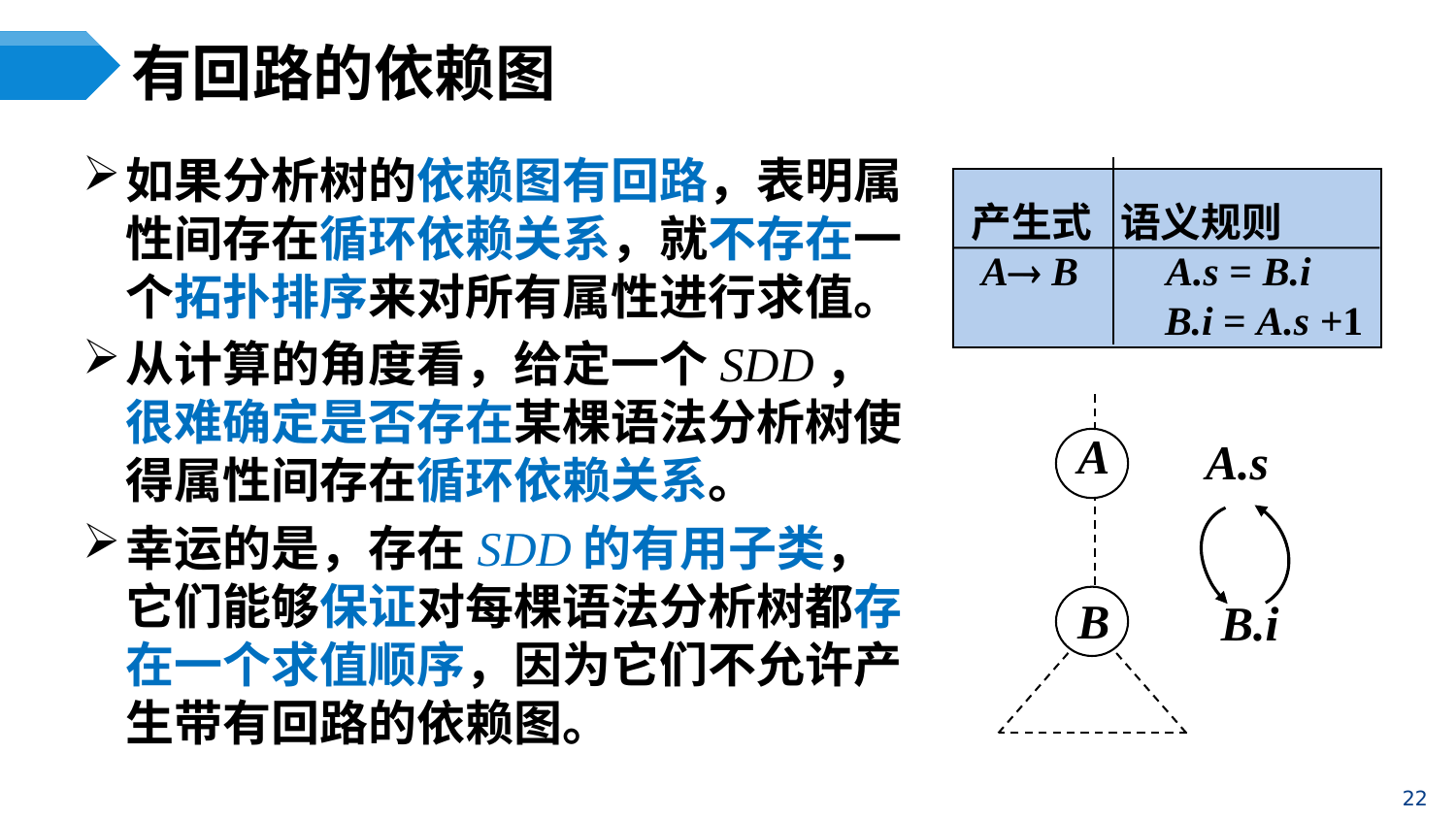

# 有回路的依赖图
如果分析树的依赖图有回路，表明属性间存在循环依赖关系，就不存在一个拓扑排序来对所有属性进行求值。
从计算的角度看，给定一个SDD，很难确定是否存在某棵语法分析树使得属性间存在循环依赖关系。
幸运的是，存在SDD的有用子类，它们能够保证对每棵语法分析树都存在一个求值顺序，因为它们不允许产生带有回路的依赖图。
产生式   语义规则
 A→ B	     A.s = B.i
                   B.i = A.s +1

A

B
A.s

B.i
22